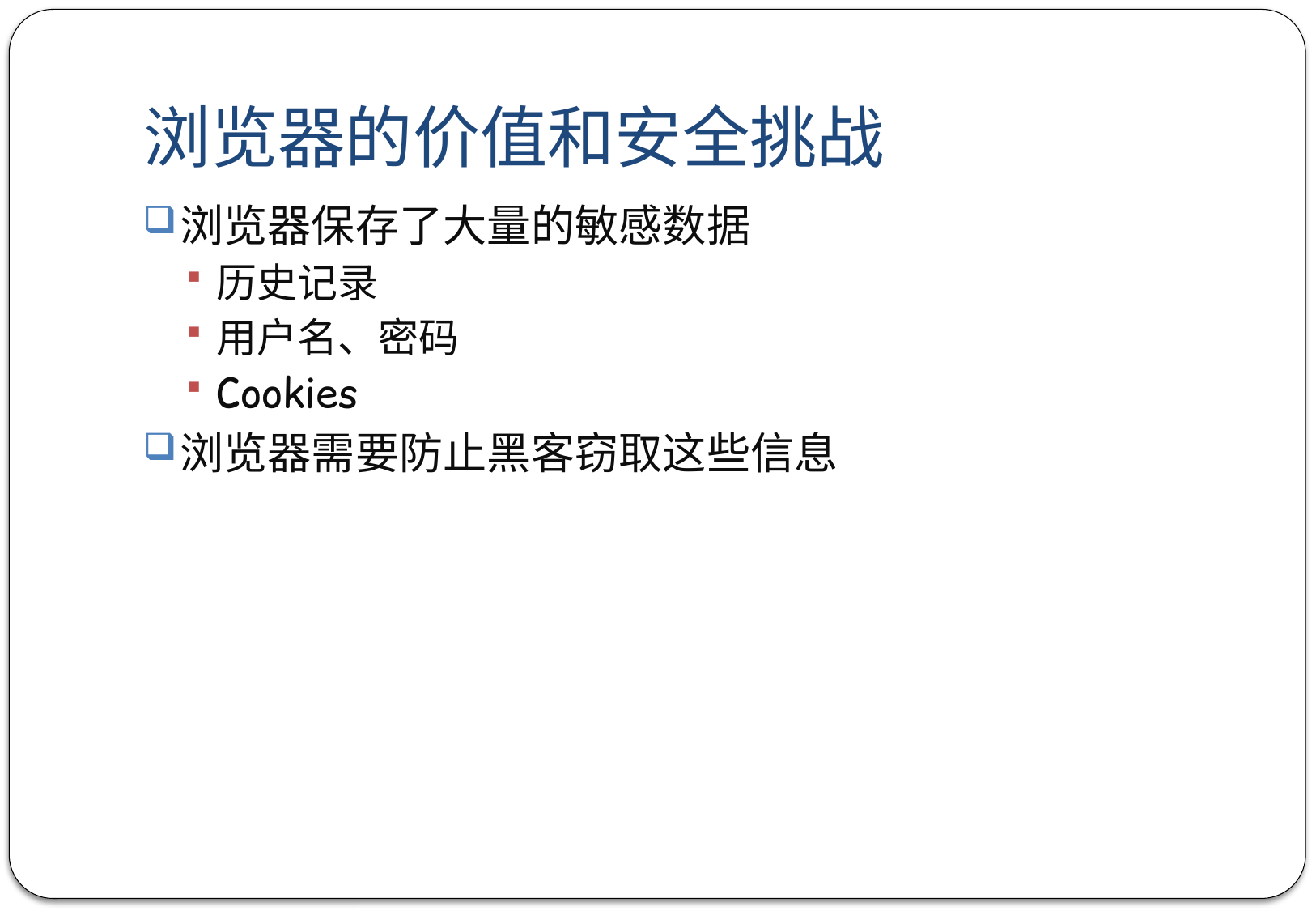

# 浏览器的价值和安全挑战
浏览器保存了大量的敏感数据
历史记录
用户名、密码
Cookies
浏览器需要防止黑客窃取这些信息